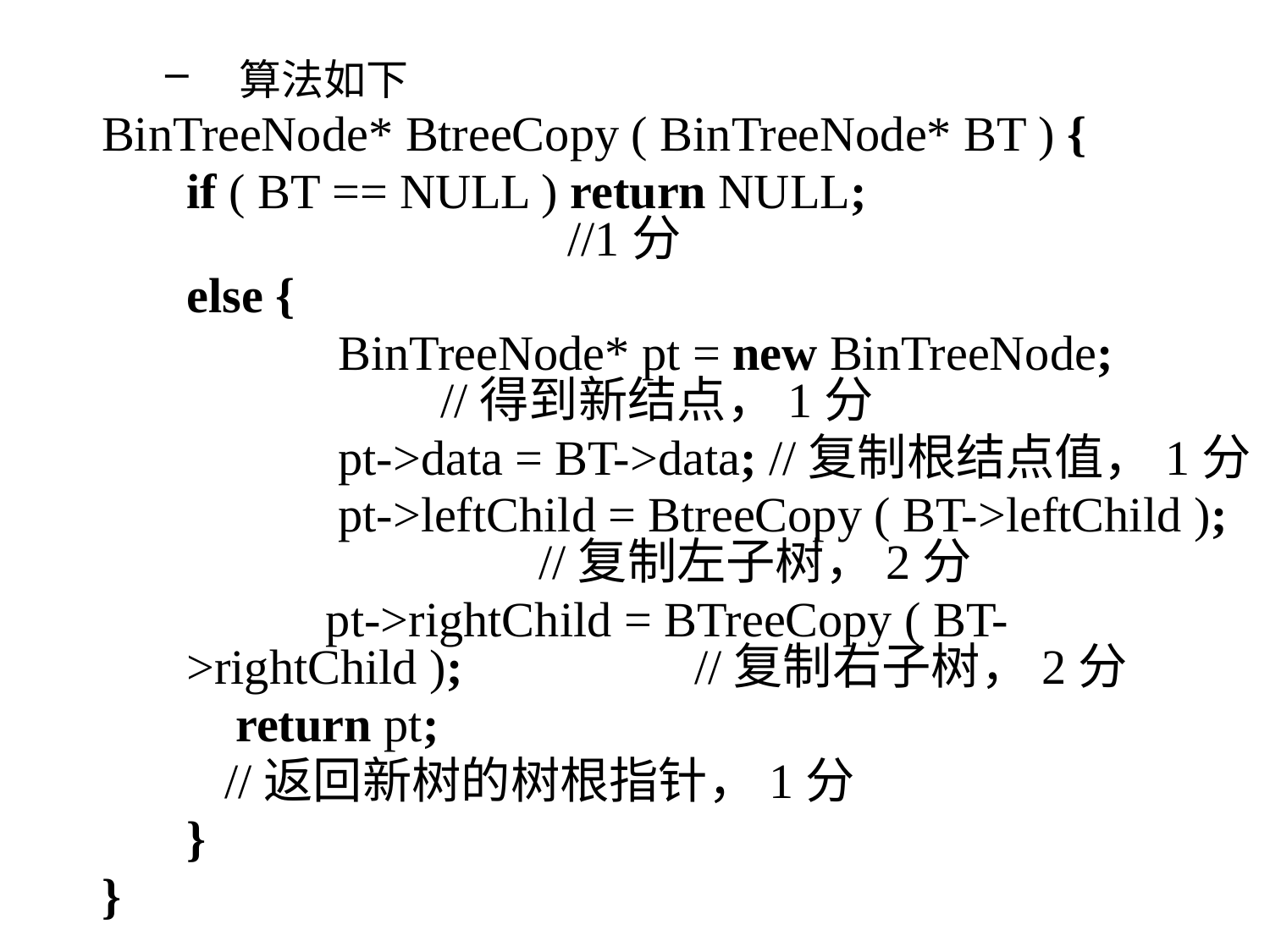

算法如下
BinTreeNode* BtreeCopy ( BinTreeNode* BT ) {
    	if ( BT == NULL ) return NULL;						//1分
	else {
        	  BinTreeNode* pt = new BinTreeNode;        		//得到新结点，1分
  		  pt->data = BT->data; //复制根结点值，1分
 		  pt->leftChild = BtreeCopy ( BT->leftChild ); 		        //复制左子树，2分
   		 pt->rightChild = BTreeCopy ( BT->rightChild );		//复制右子树，2分
      	    return pt;
          //返回新树的树根指针，1分
	}
}